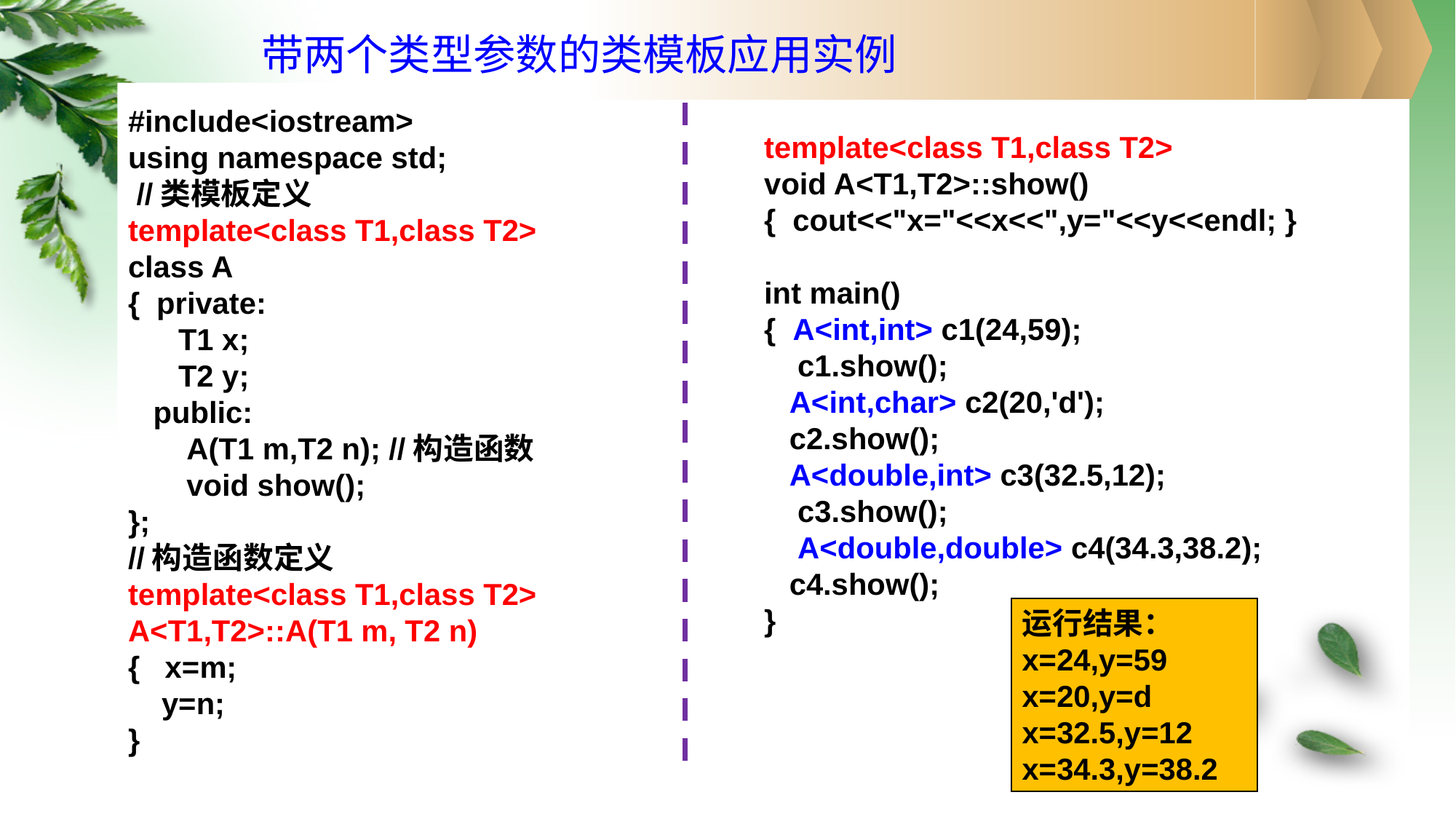

# 带两个类型参数的类模板应用实例
#include<iostream>
using namespace std;
 //类模板定义
template<class T1,class T2>
class A
{  private:
      T1 x;
      T2 y;
   public:
       A(T1 m,T2 n); //构造函数
       void show();
};
//构造函数定义
template<class T1,class T2>
A<T1,T2>::A(T1 m, T2 n)
{   x=m;
    y=n;
}
template<class T1,class T2>
void A<T1,T2>::show()
{  cout<<"x="<<x<<",y="<<y<<endl; }

int main()
{  A<int,int> c1(24,59);
    c1.show();
   A<int,char> c2(20,'d');
   c2.show();
   A<double,int> c3(32.5,12);
    c3.show();
    A<double,double> c4(34.3,38.2);
   c4.show();
}
运行结果：
x=24,y=59
x=20,y=d
x=32.5,y=12
x=34.3,y=38.2